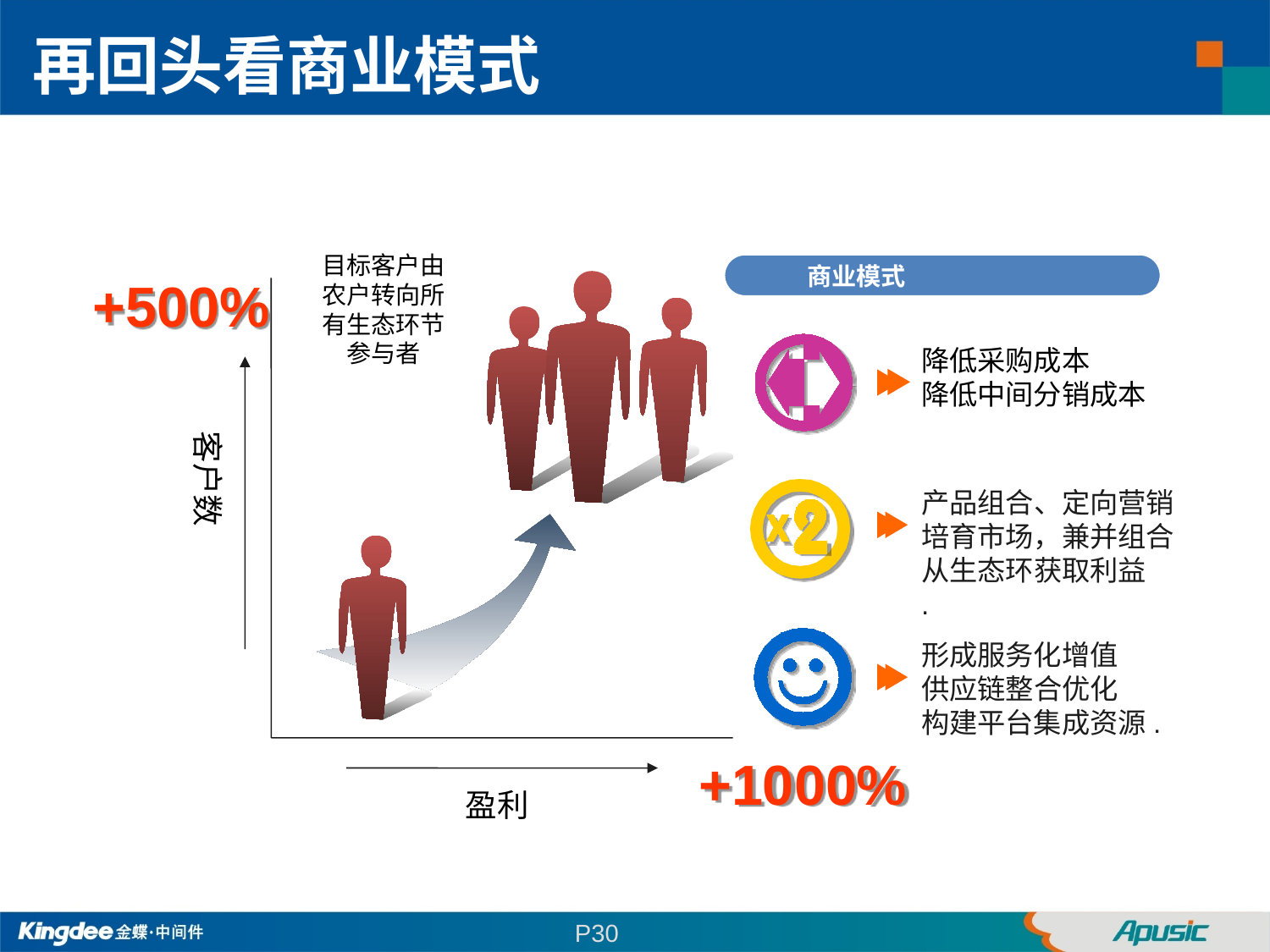

再回头看商业模式
目标客户由农户转向所有生态环节参与者

 商业模式
+500%

降低采购成本
降低中间分销成本

客户数
产品组合、定向营销
培育市场，兼并组合
从生态环获取利益
.

形成服务化增值
供应链整合优化
构建平台集成资源.

+1000%

盈利